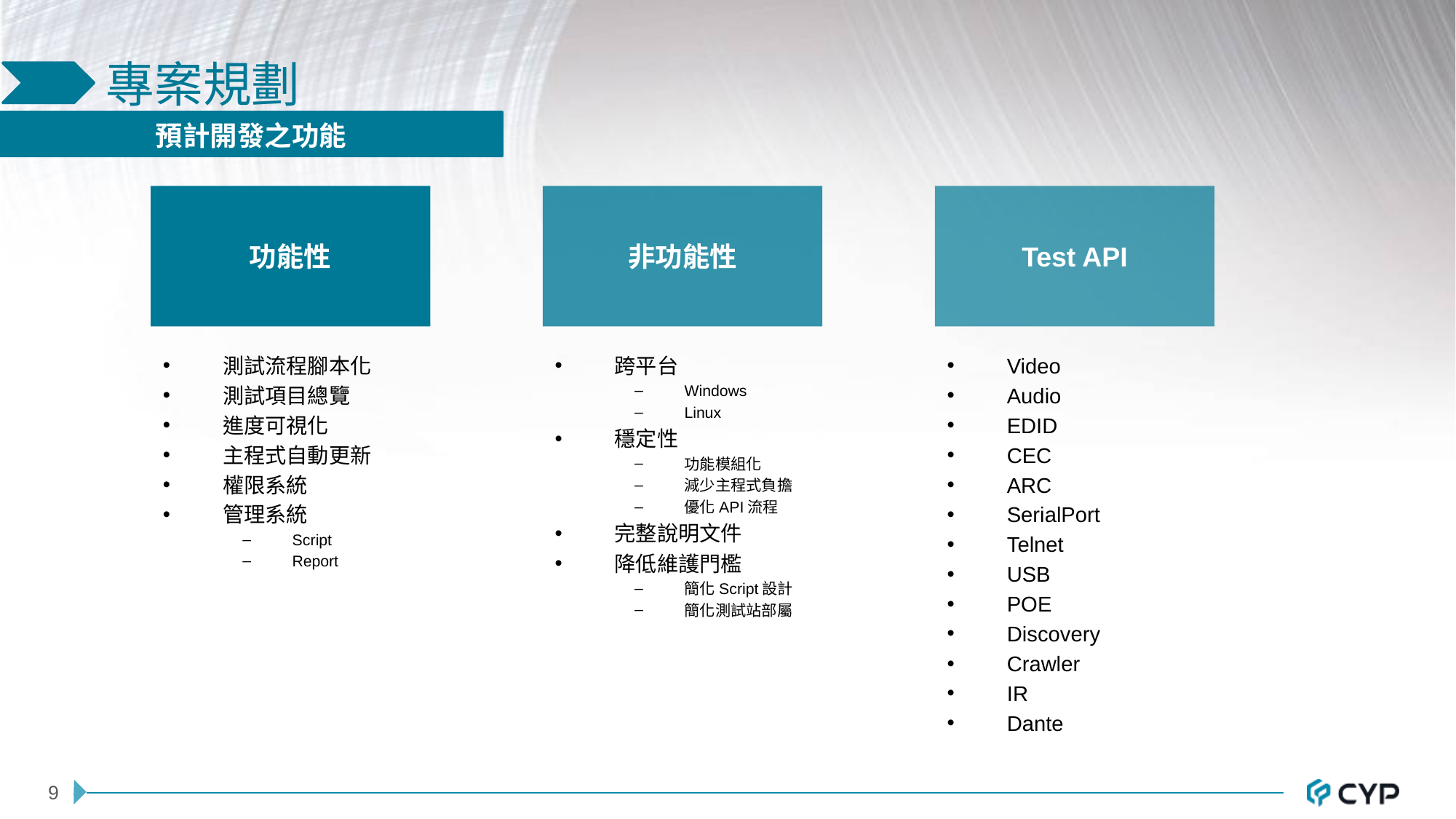

# 專案規劃
預計開發之功能
功能性
非功能性
Test API
測試流程腳本化
測試項目總覽
進度可視化
主程式自動更新
權限系統
管理系統
Script
Report

跨平台
Windows
Linux
穩定性
功能模組化
減少主程式負擔
優化API流程
完整說明文件
降低維護門檻
簡化Script設計
簡化測試站部屬
Video
Audio
EDID
CEC
ARC
SerialPort
Telnet
USB
POE
Discovery
Crawler
IR
Dante